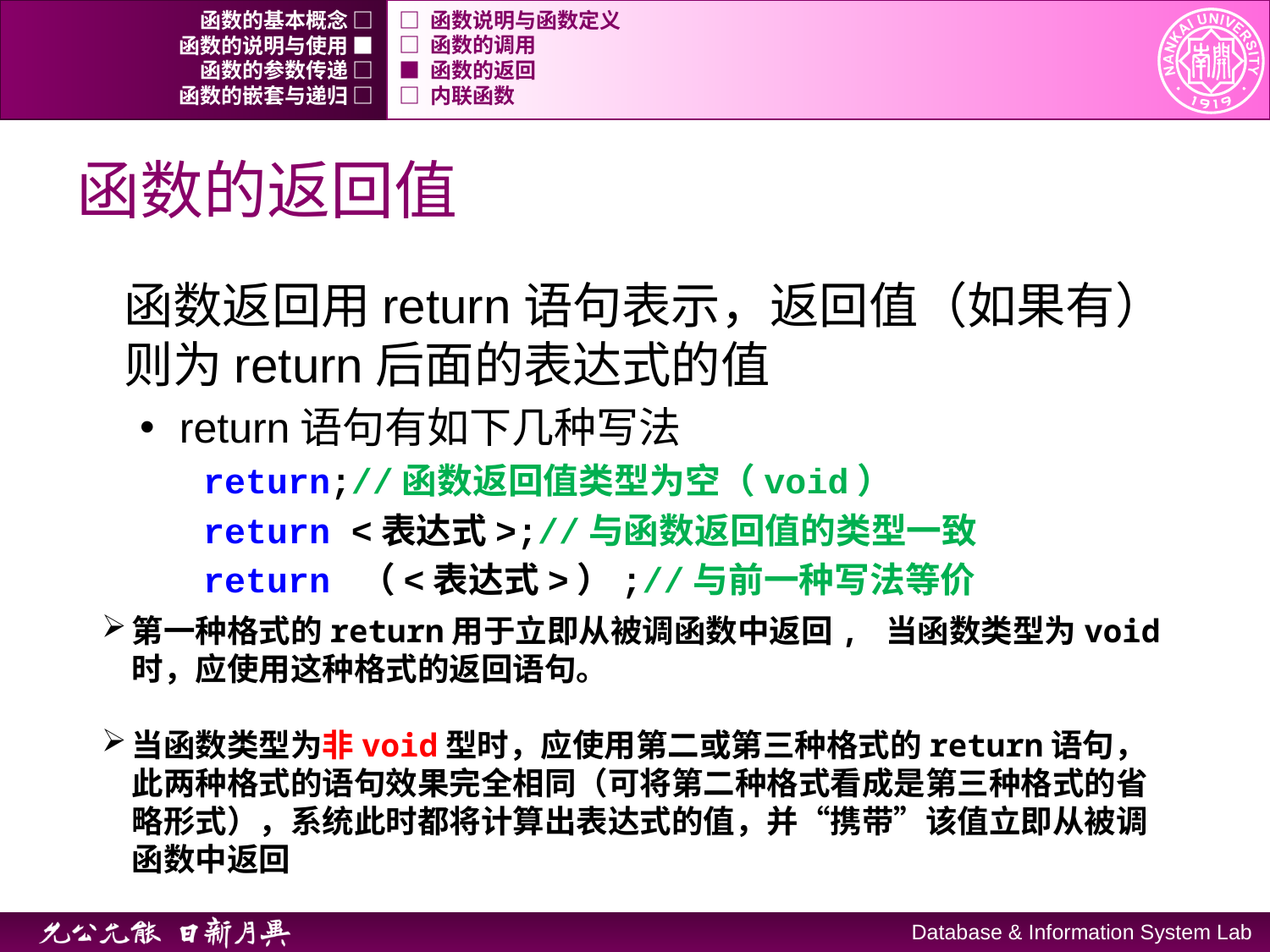

函数的基本概念 □
□ 函数说明与函数定义
函数的说明与使用 ■
□ 函数的调用
函数的参数传递 □
■ 函数的返回
函数的嵌套与递归 □
□ 内联函数
# 函数的返回值
函数返回用return语句表示，返回值（如果有）则为return后面的表达式的值
return语句有如下几种写法
return;//函数返回值类型为空（void）
return <表达式>;//与函数返回值的类型一致
return （<表达式>）;//与前一种写法等价
第一种格式的return用于立即从被调函数中返回, 当函数类型为void时，应使用这种格式的返回语句。

当函数类型为非void型时，应使用第二或第三种格式的return语句，此两种格式的语句效果完全相同（可将第二种格式看成是第三种格式的省略形式），系统此时都将计算出表达式的值，并“携带”该值立即从被调函数中返回